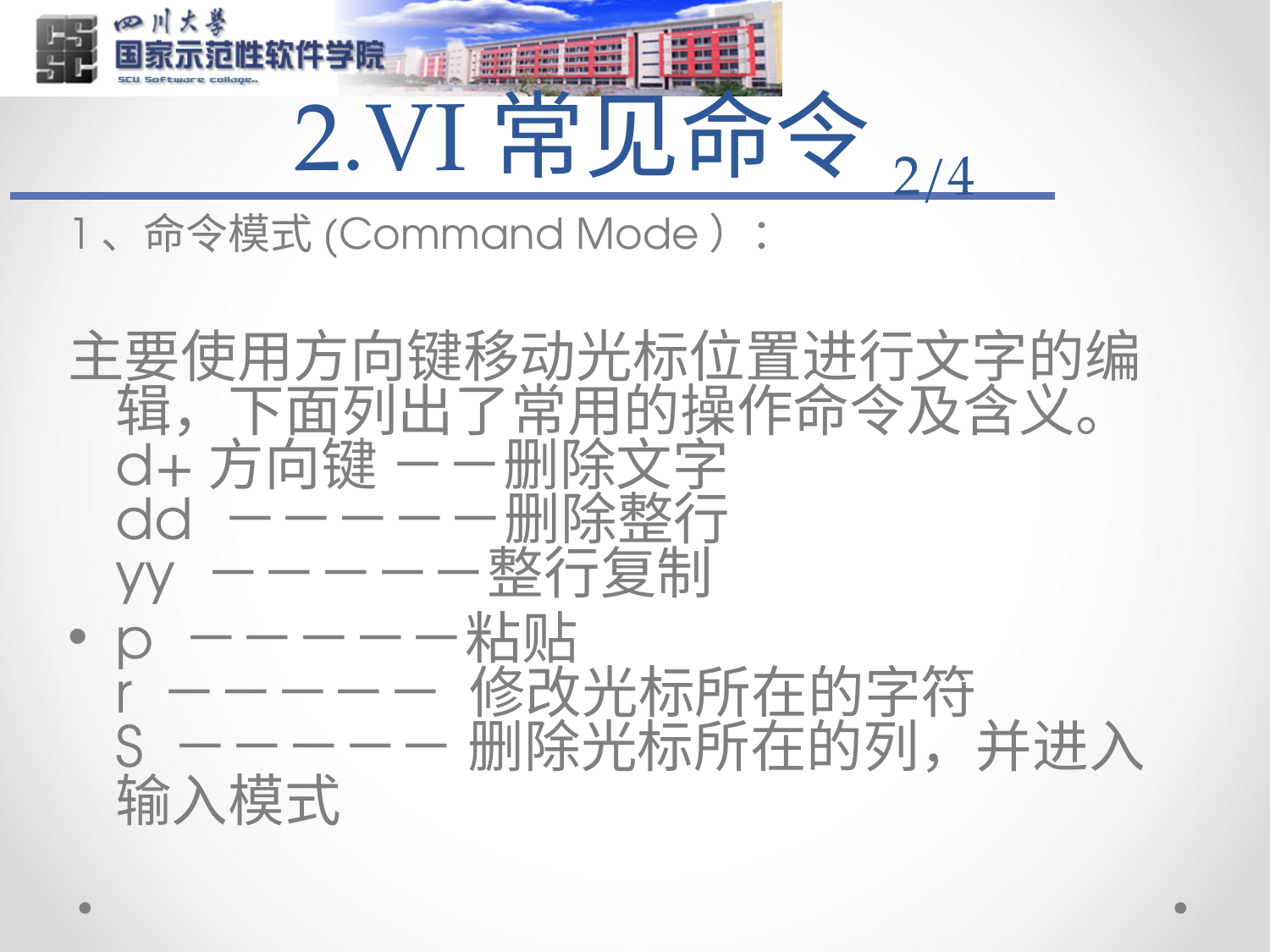

# 2.VI常见命令2/4
1、命令模式(Command Mode）：

主要使用方向键移动光标位置进行文字的编辑，下面列出了常用的操作命令及含义。
d+方向键 －－删除文字
dd －－－－－删除整行
yy －－－－－整行复制
p －－－－－粘贴
r －－－－－  修改光标所在的字符
S －－－－－ 删除光标所在的列，并进入输入模式